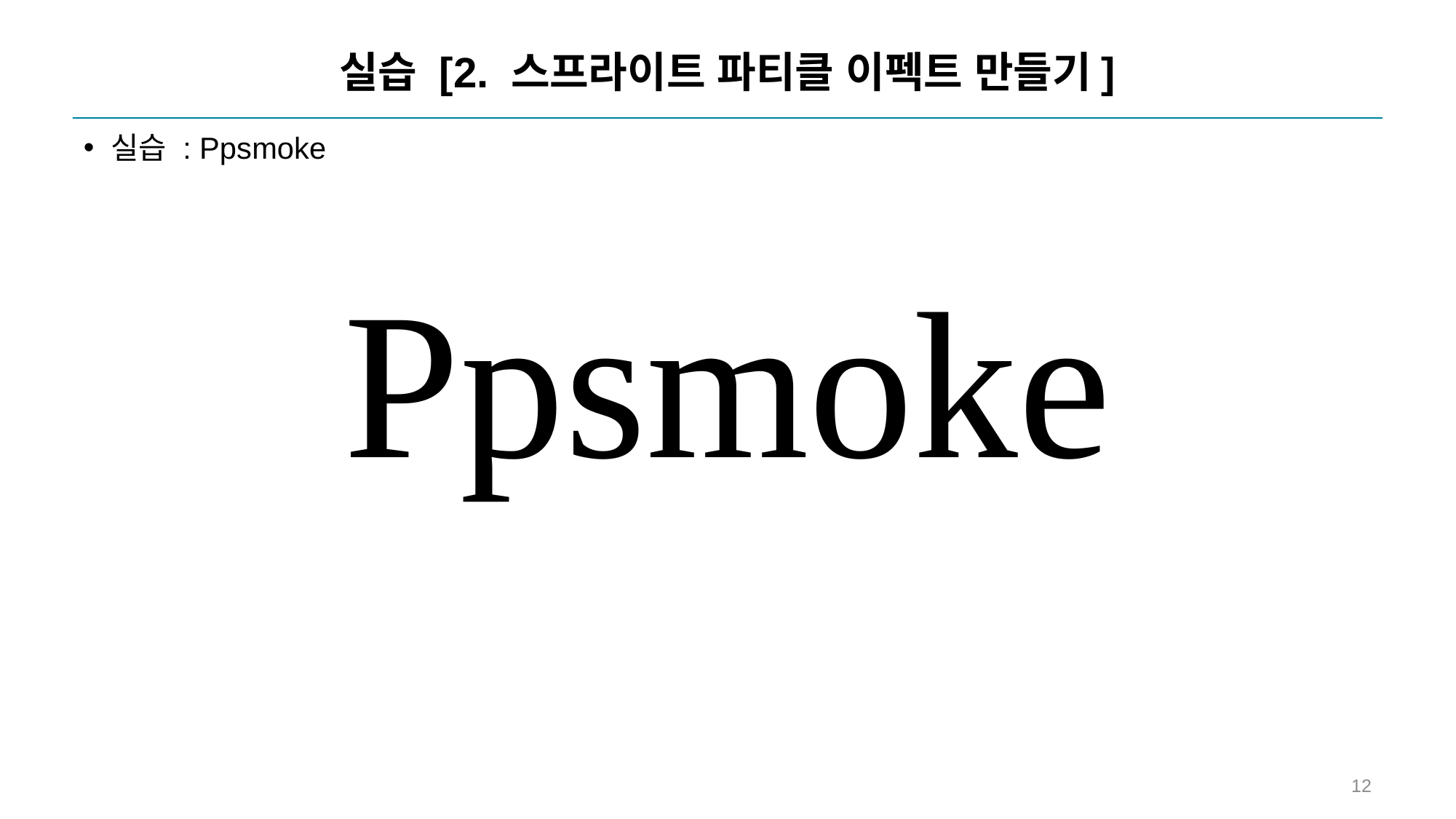

# 실습 [2. 스프라이트 파티클 이펙트 만들기]
실습 : Ppsmoke

Ppsmoke
12